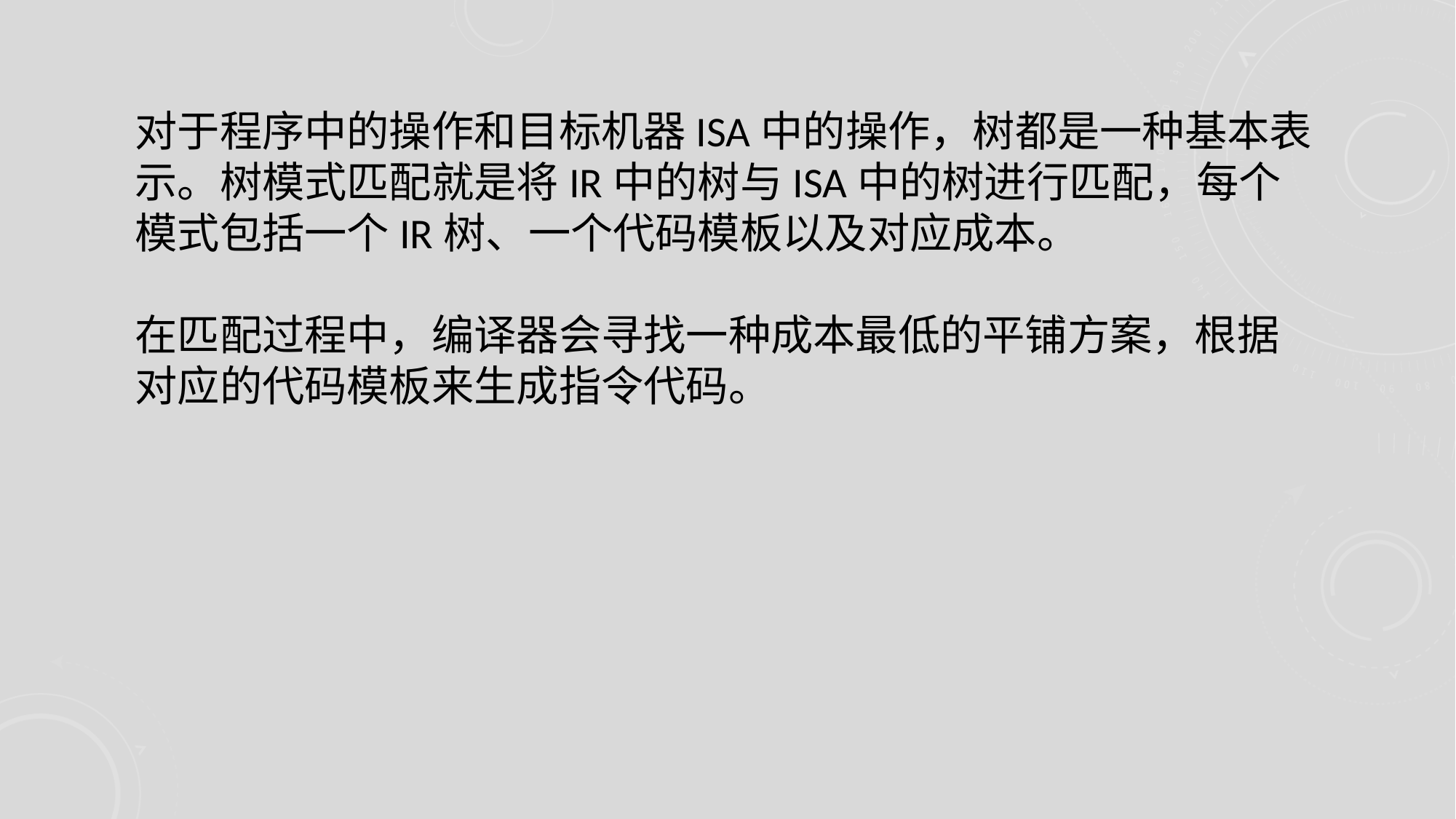

对于程序中的操作和目标机器ISA中的操作，树都是一种基本表示。树模式匹配就是将IR中的树与ISA中的树进行匹配，每个模式包括一个IR树、一个代码模板以及对应成本。

在匹配过程中，编译器会寻找一种成本最低的平铺方案，根据对应的代码模板来生成指令代码。